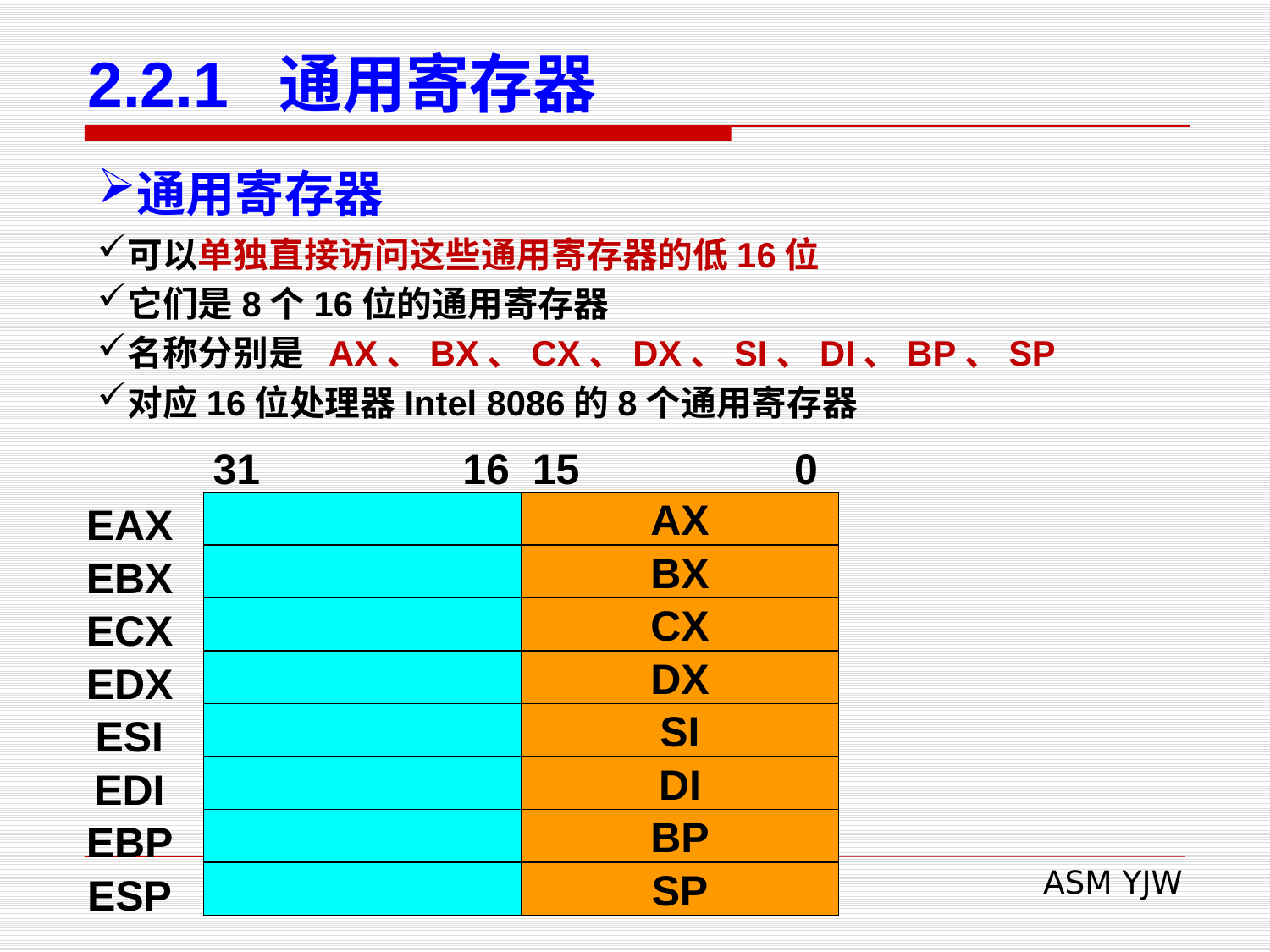

# 2.2.1  通用寄存器
通用寄存器
可以单独直接访问这些通用寄存器的低16位
它们是8个16位的通用寄存器
名称分别是  AX、BX、CX、DX、SI、DI、BP、SP
对应16位处理器Intel 8086的8个通用寄存器

31
16
15
0
0
EAX

AX
EBX

BX
ECX

CX
EDX

DX
ESI

SI
EDI

DI
EBP

BP
ESP

SP